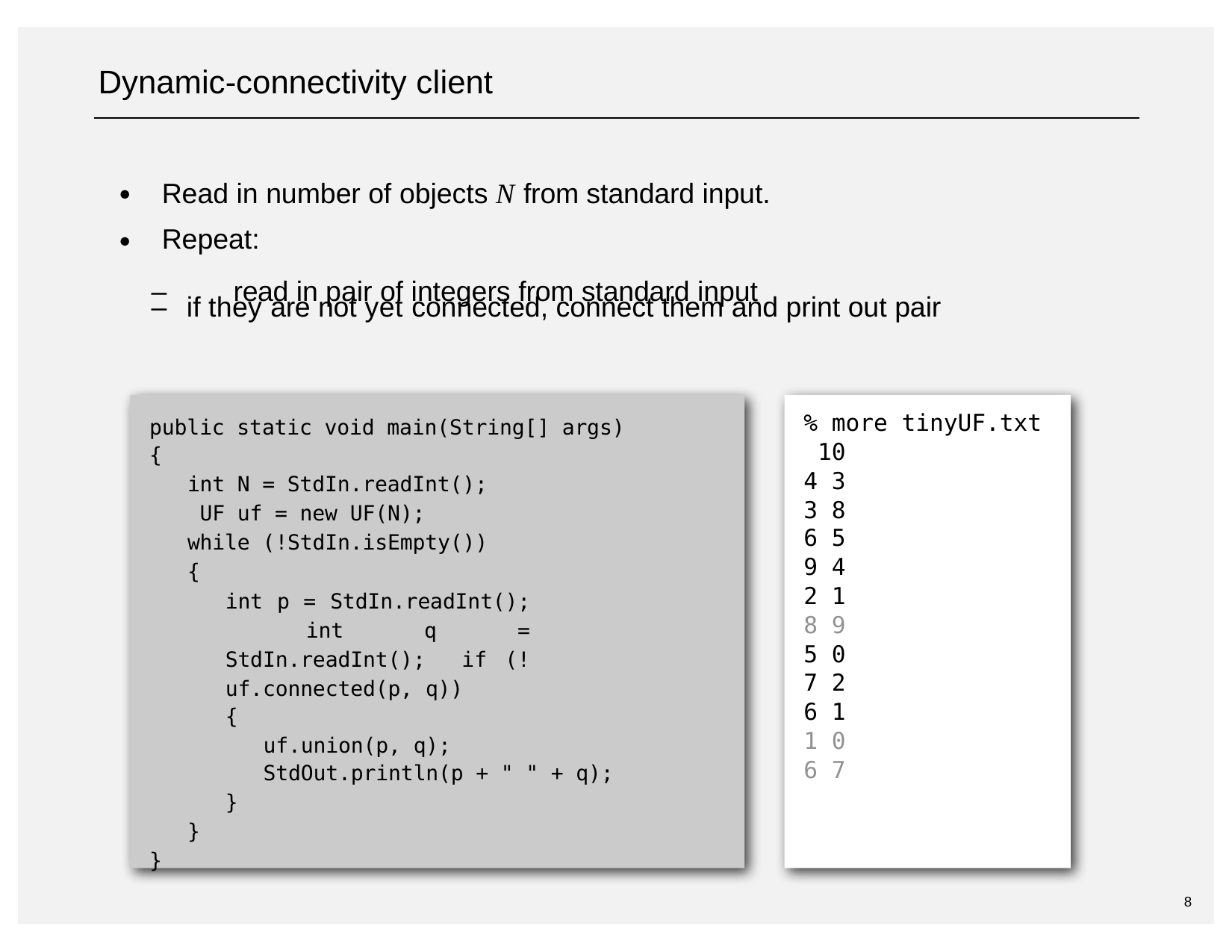

# Dynamic-connectivity client
・Read in number of objects N from standard input.
・Repeat:
–	read in pair of integers from standard input
–	if they are not yet connected, connect them and print out pair

% more tinyUF.txt  10
4 3
3 8
6 5
9 4
2 1
8 9
5 0
7 2
6 1
1 0
6 7
public static void main(String[] args)
{
int N = StdIn.readInt();  UF uf = new UF(N);
while (!StdIn.isEmpty())
{
int p = StdIn.readInt();  int q = StdIn.readInt();  if (!uf.connected(p, q))
{
uf.union(p, q);  StdOut.println(p + " " + q);
}
}
}
8